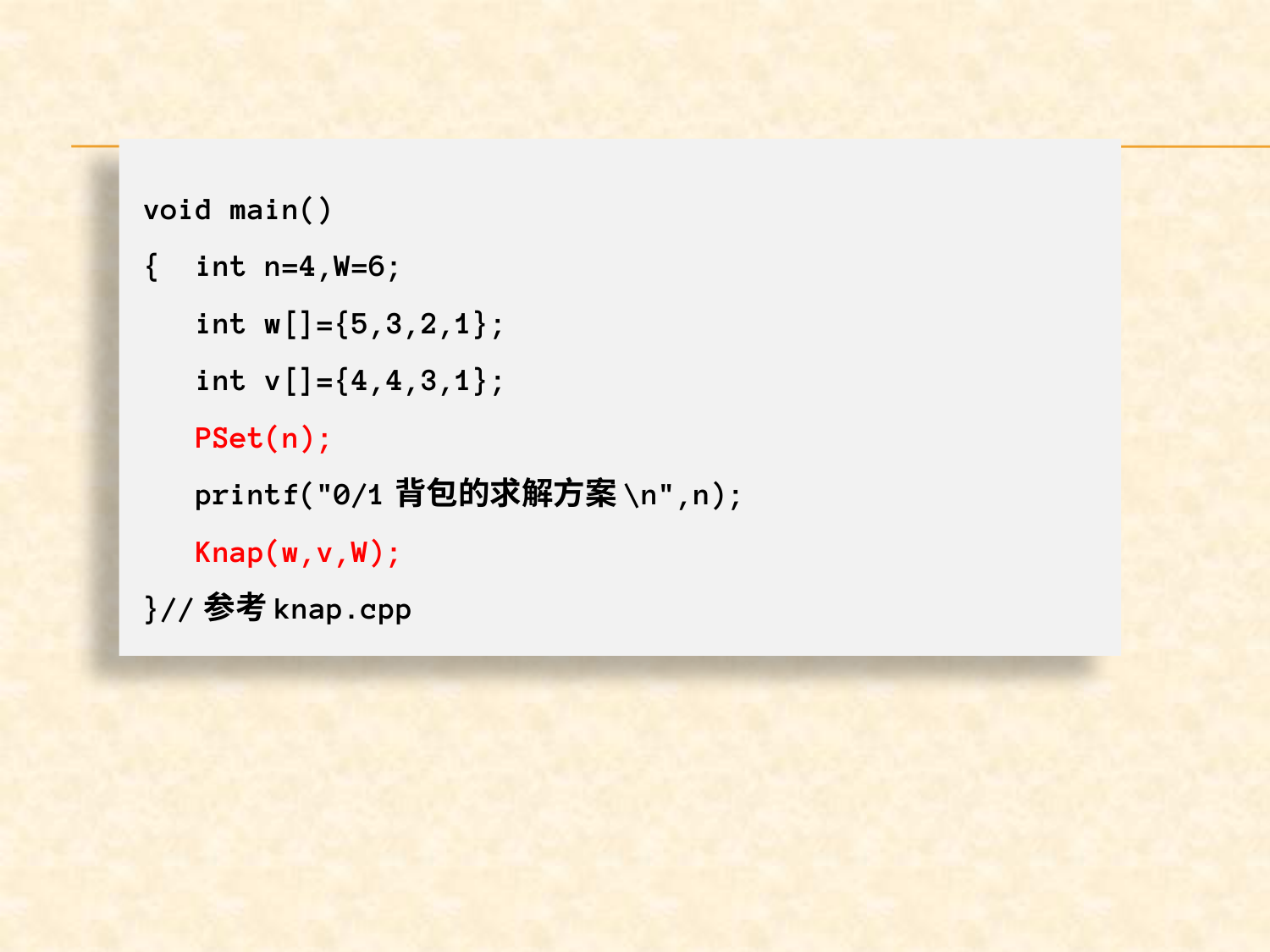

void main()
{  int n=4,W=6;
   int w[]={5,3,2,1};
   int v[]={4,4,3,1};
   PSet(n);
   printf("0/1背包的求解方案\n",n);
   Knap(w,v,W);
}//参考knap.cpp